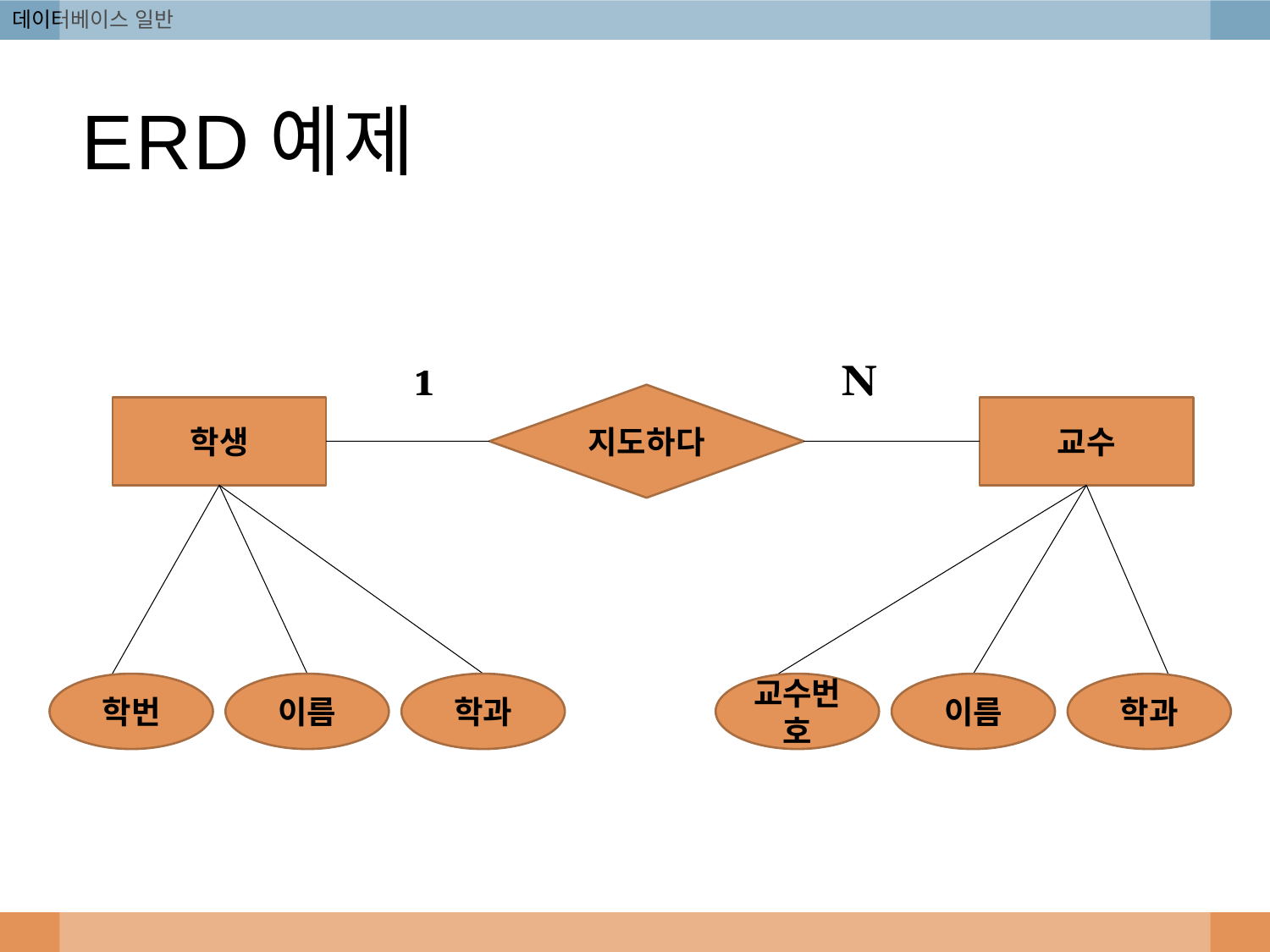

# ERD예제
1
N
지도하다
학생
교수
학번
이름
학과
교수번호
이름
학과